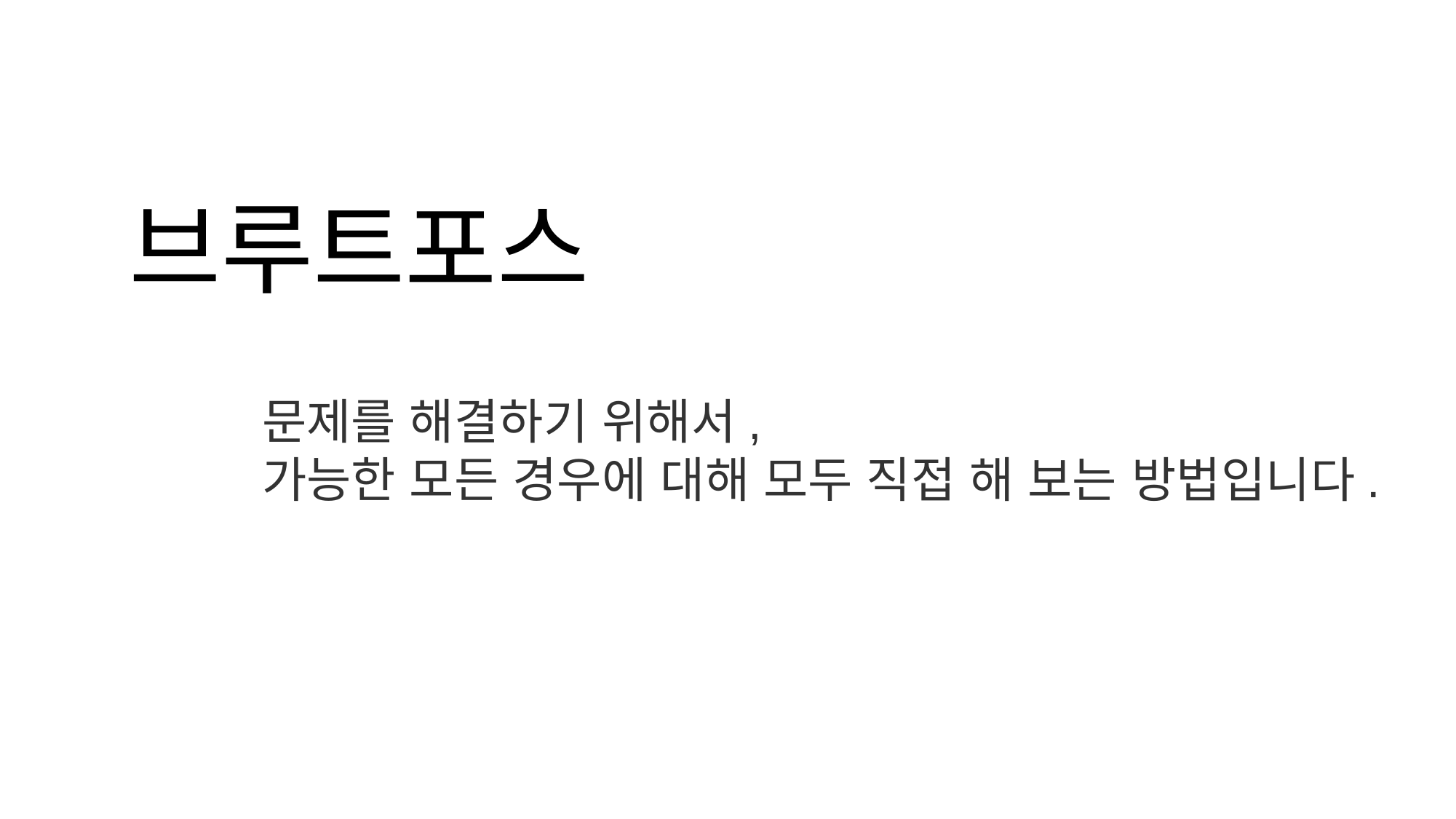

브루트포스
문제를 해결하기 위해서,
가능한 모든 경우에 대해 모두 직접 해 보는 방법입니다.